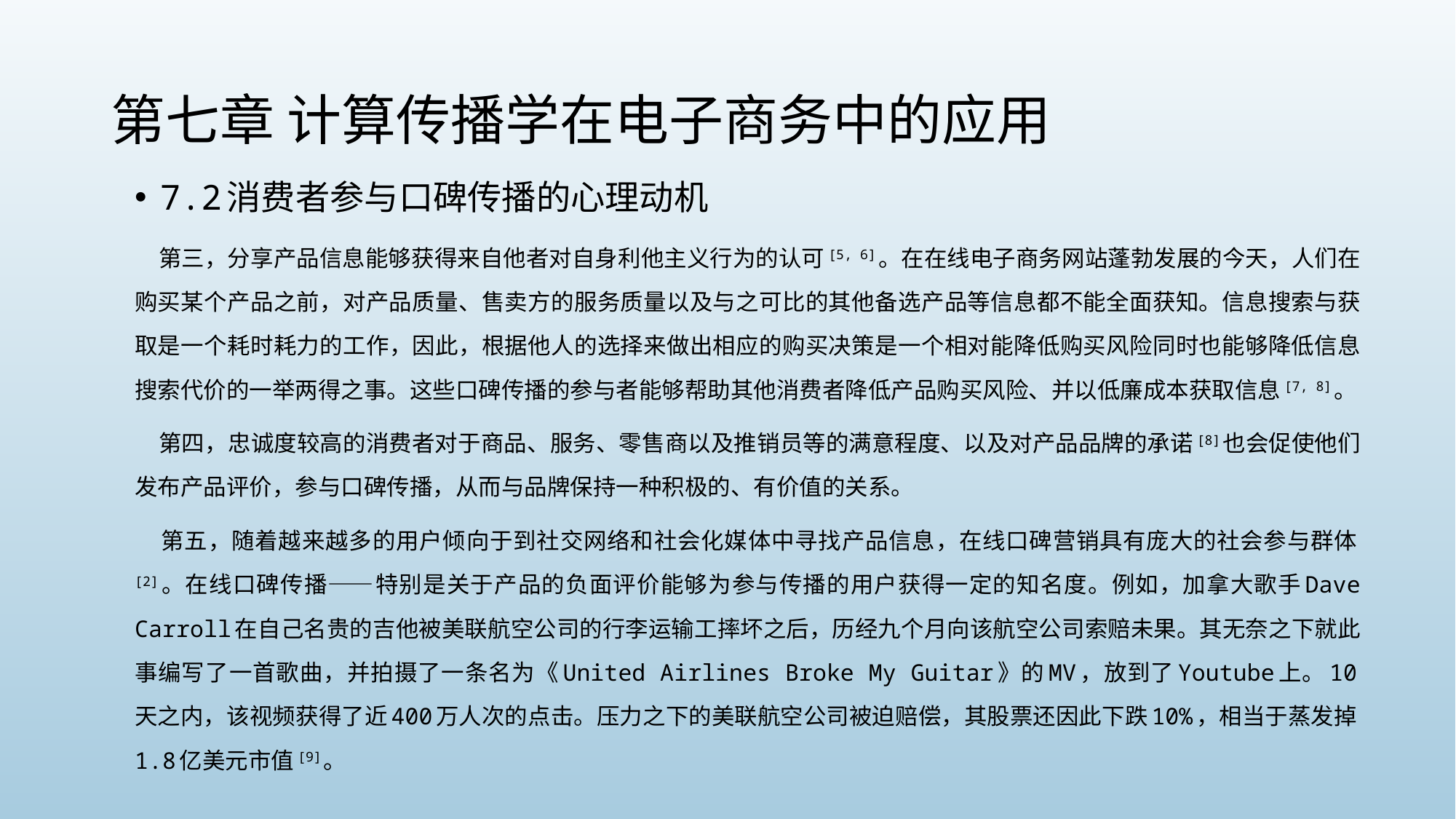

# 第七章 计算传播学在电子商务中的应用
7.2消费者参与口碑传播的心理动机
    第三，分享产品信息能够获得来自他者对自身利他主义行为的认可[5, 6]。在在线电子商务网站蓬勃发展的今天，人们在购买某个产品之前，对产品质量、售卖方的服务质量以及与之可比的其他备选产品等信息都不能全面获知。信息搜索与获取是一个耗时耗力的工作，因此，根据他人的选择来做出相应的购买决策是一个相对能降低购买风险同时也能够降低信息搜索代价的一举两得之事。这些口碑传播的参与者能够帮助其他消费者降低产品购买风险、并以低廉成本获取信息[7, 8]。
    第四，忠诚度较高的消费者对于商品、服务、零售商以及推销员等的满意程度、以及对产品品牌的承诺[8]也会促使他们发布产品评价，参与口碑传播，从而与品牌保持一种积极的、有价值的关系。
    第五，随着越来越多的用户倾向于到社交网络和社会化媒体中寻找产品信息，在线口碑营销具有庞大的社会参与群体[2]。在线口碑传播——特别是关于产品的负面评价能够为参与传播的用户获得一定的知名度。例如，加拿大歌手Dave Carroll在自己名贵的吉他被美联航空公司的行李运输工摔坏之后，历经九个月向该航空公司索赔未果。其无奈之下就此事编写了一首歌曲，并拍摄了一条名为《United Airlines Broke My Guitar》的MV，放到了Youtube上。10天之内，该视频获得了近400万人次的点击。压力之下的美联航空公司被迫赔偿，其股票还因此下跌10%，相当于蒸发掉1.8亿美元市值[9]。